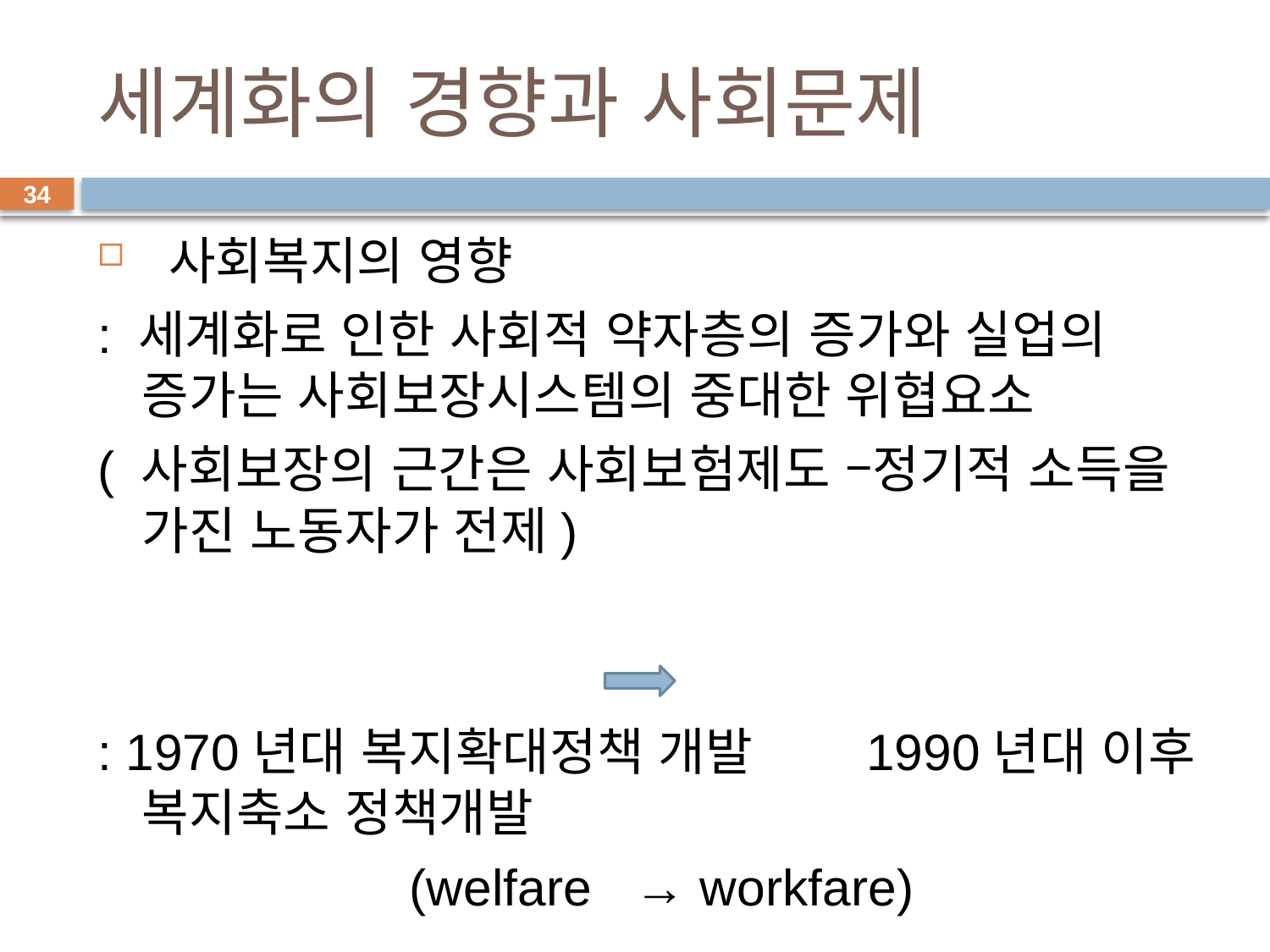

# 세계화의 경향과 사회문제
34
 사회복지의 영향
: 세계화로 인한 사회적 약자층의 증가와 실업의 증가는 사회보장시스템의 중대한 위협요소
( 사회보장의 근간은 사회보험제도 –정기적 소득을 가진 노동자가 전제)

: 1970년대 복지확대정책 개발       1990년대 이후 복지축소 정책개발
                      (welfare   → workfare)